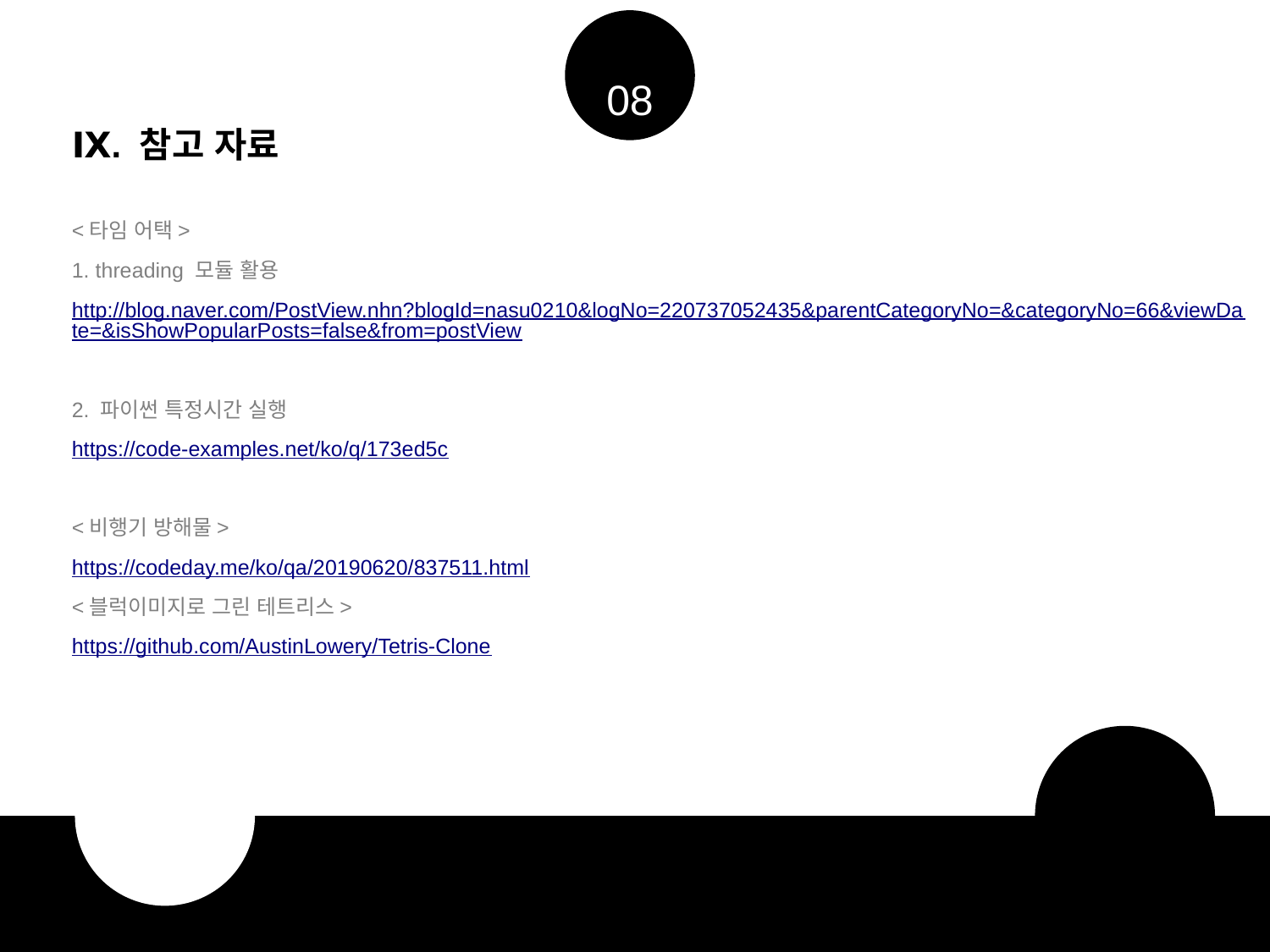

08
Ⅸ. 참고 자료
<타임 어택>
1. threading 모듈 활용
http://blog.naver.com/PostView.nhn?blogId=nasu0210&logNo=220737052435&parentCategoryNo=&categoryNo=66&viewDate=&isShowPopularPosts=false&from=postView

2. 파이썬 특정시간 실행
https://code-examples.net/ko/q/173ed5c

<비행기 방해물>
https://codeday.me/ko/qa/20190620/837511.html
<블럭이미지로 그린 테트리스>
https://github.com/AustinLowery/Tetris-Clone